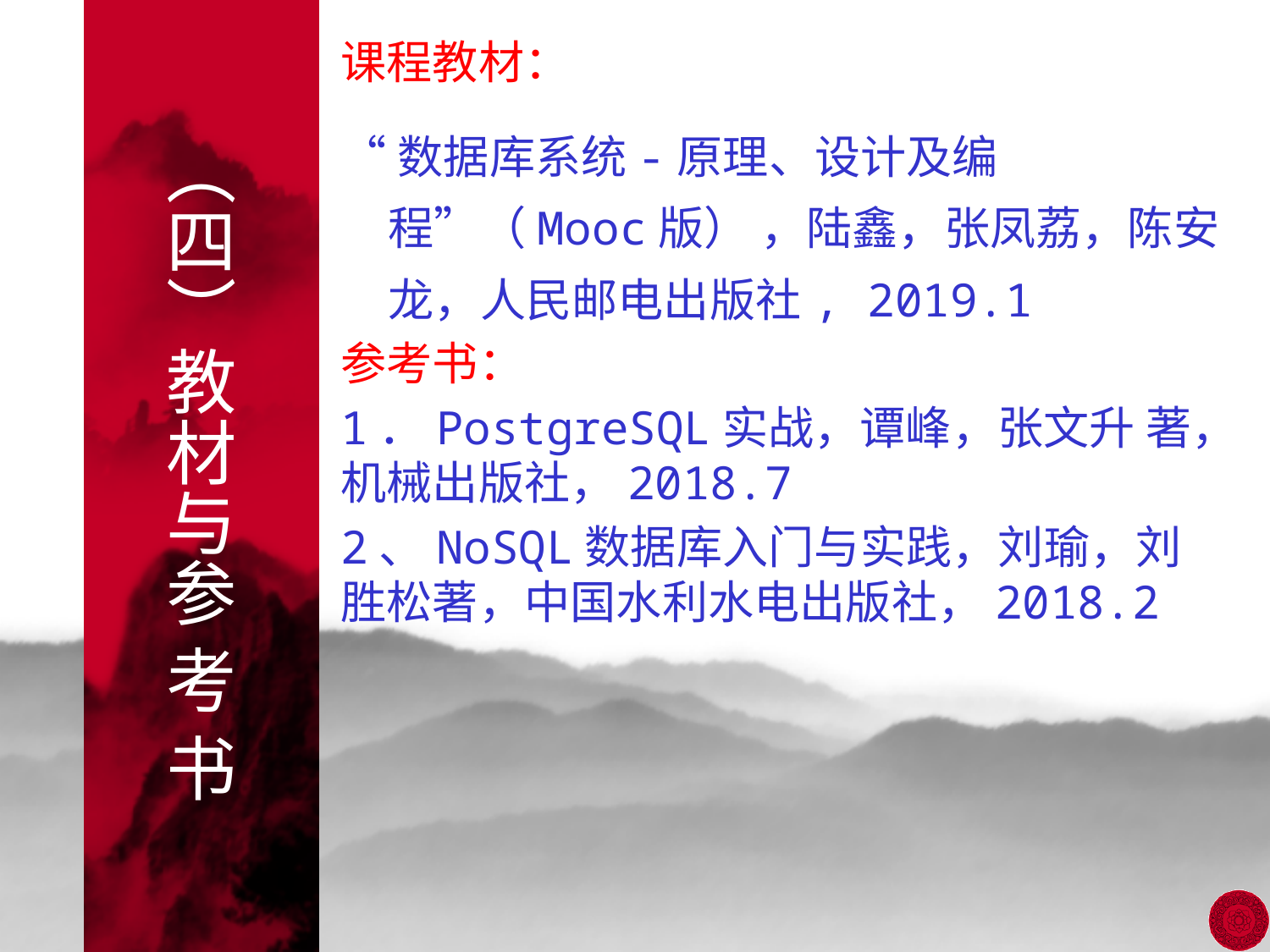

课程教材：
“数据库系统-原理、设计及编程”（Mooc版） ，陆鑫，张凤荔，陈安龙，人民邮电出版社, 2019.1
参考书：
1．PostgreSQL实战，谭峰，张文升 著，机械出版社，2018.7
2、NoSQL数据库入门与实践，刘瑜，刘胜松著，中国水利水电出版社，2018.2
# （四）教材与参 考 书
8